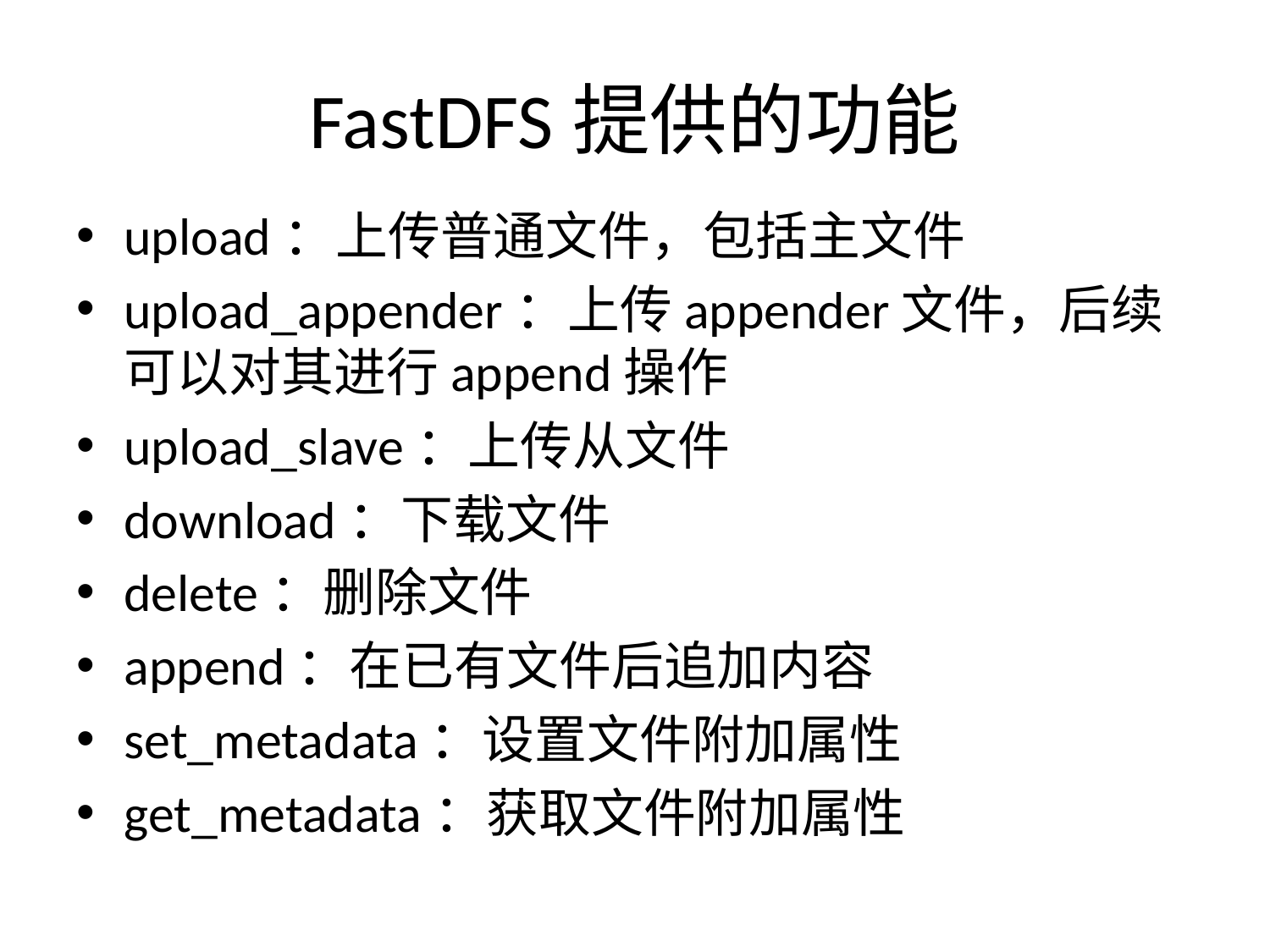

# FastDFS提供的功能
upload：上传普通文件，包括主文件
upload_appender：上传appender文件，后续可以对其进行append操作
upload_slave：上传从文件
download：下载文件
delete：删除文件
append：在已有文件后追加内容
set_metadata：设置文件附加属性
get_metadata：获取文件附加属性